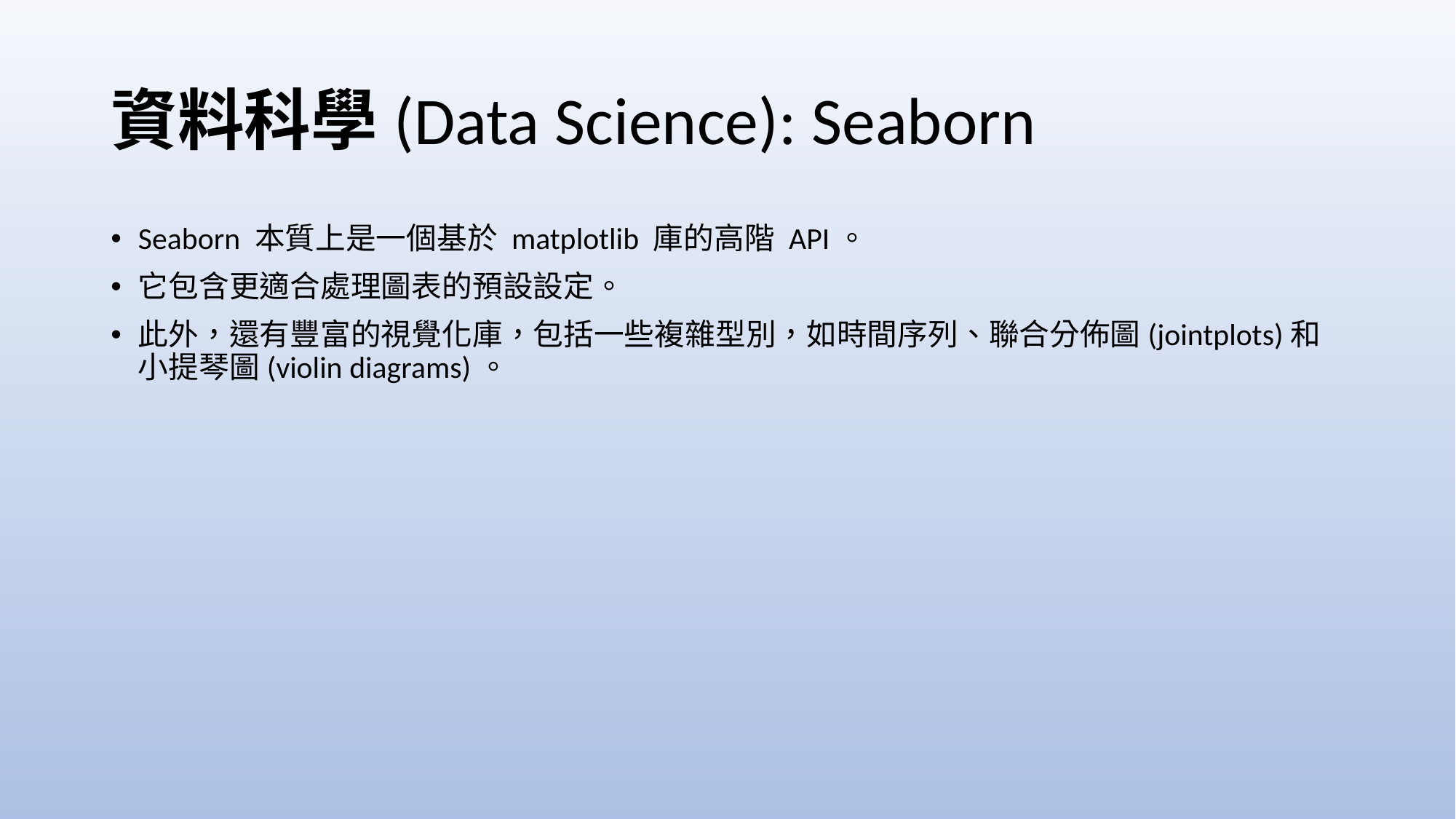

# 資料科學(Data Science): Seaborn
Seaborn 本質上是一個基於 matplotlib 庫的高階 API。
它包含更適合處理圖表的預設設定。
此外，還有豐富的視覺化庫，包括一些複雜型別，如時間序列、聯合分佈圖(jointplots)和小提琴圖(violin diagrams)。